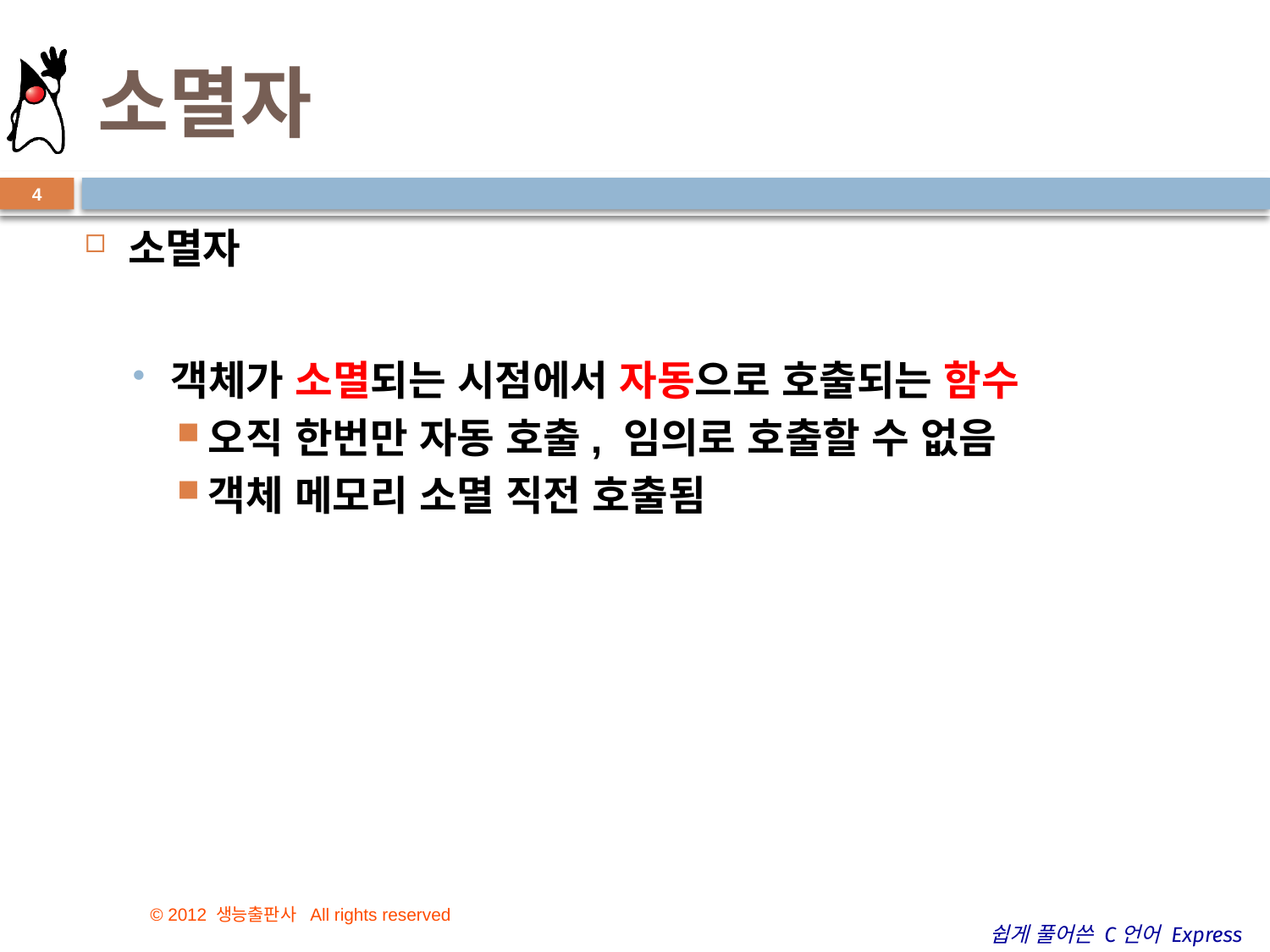

# 소멸자
4
소멸자

객체가 소멸되는 시점에서 자동으로 호출되는 함수
오직 한번만 자동 호출, 임의로 호출할 수 없음
객체 메모리 소멸 직전 호출됨